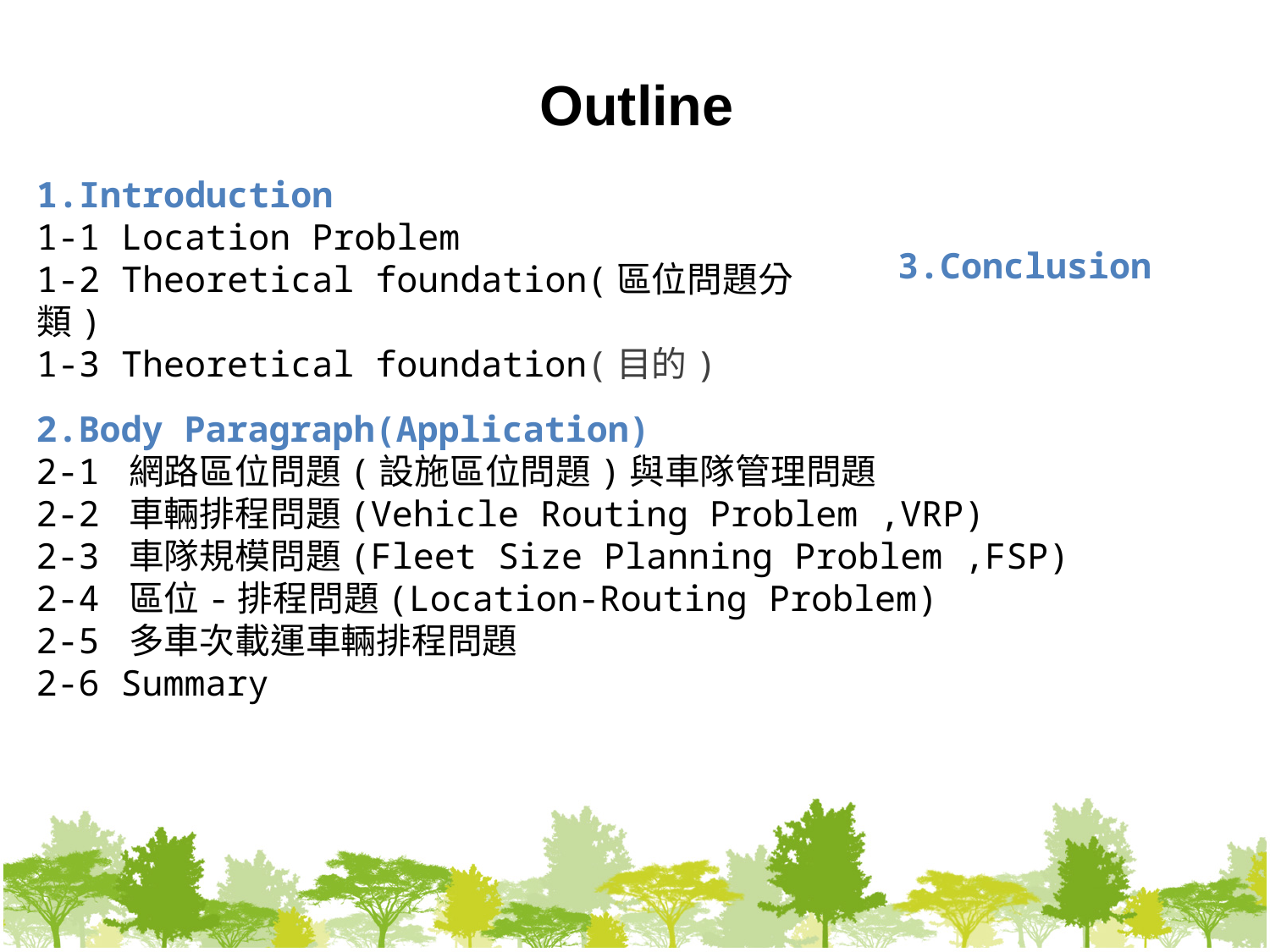

Outline
1.Introduction
1-1 Location Problem
1-2 Theoretical foundation(區位問題分類)
1-3 Theoretical foundation(目的)

3.Conclusion
2.Body Paragraph(Application)
2-1 網路區位問題(設施區位問題)與車隊管理問題
2-2 車輛排程問題(Vehicle Routing Problem ,VRP)
2-3 車隊規模問題(Fleet Size Planning Problem ,FSP)
2-4 區位-排程問題(Location-Routing Problem)
2-5 多車次載運車輛排程問題
2-6 Summary